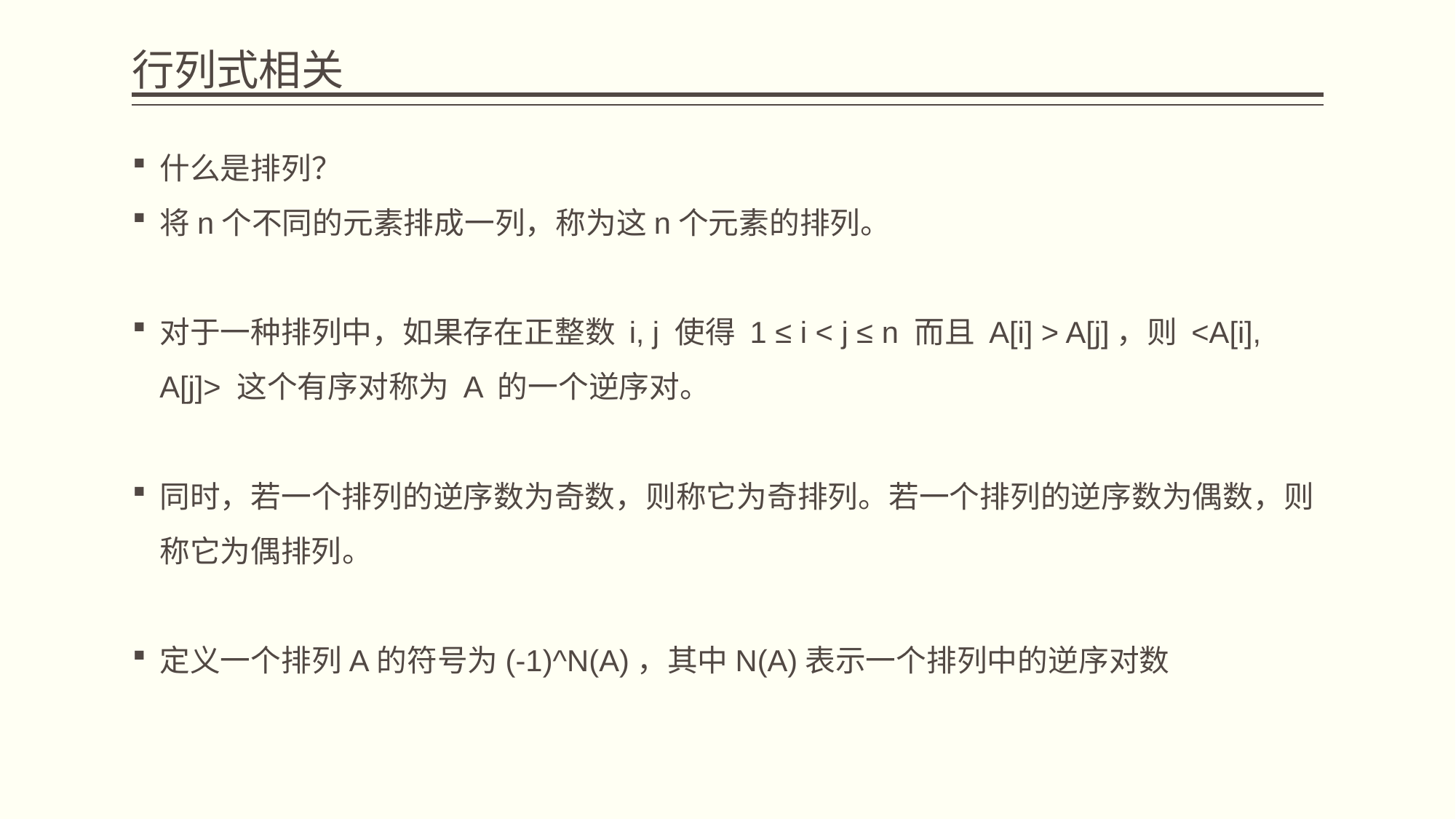

# 行列式相关
什么是排列？
将n个不同的元素排成一列，称为这n个元素的排列。

对于一种排列中，如果存在正整数 i, j 使得 1 ≤ i < j ≤ n 而且 A[i] > A[j]，则 <A[i], A[j]> 这个有序对称为 A 的一个逆序对。

同时，若一个排列的逆序数为奇数，则称它为奇排列。若一个排列的逆序数为偶数，则称它为偶排列。

定义一个排列A的符号为(-1)^N(A)，其中N(A)表示一个排列中的逆序对数